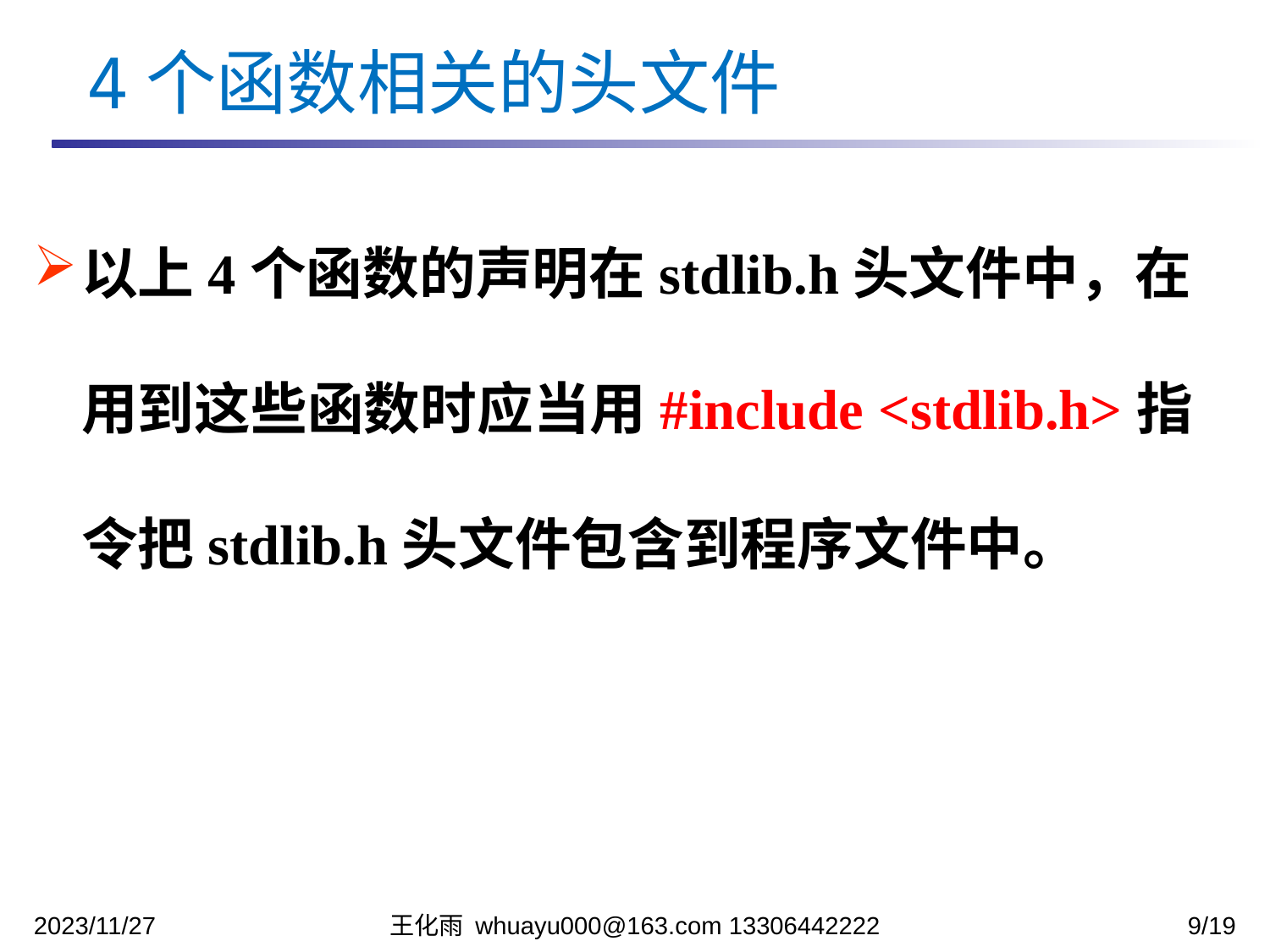

4个函数相关的头文件
以上4个函数的声明在stdlib.h头文件中，在用到这些函数时应当用#include <stdlib.h>指令把stdlib.h头文件包含到程序文件中。
2023/11/27
王化雨 whuayu000@163.com 13306442222
9/19